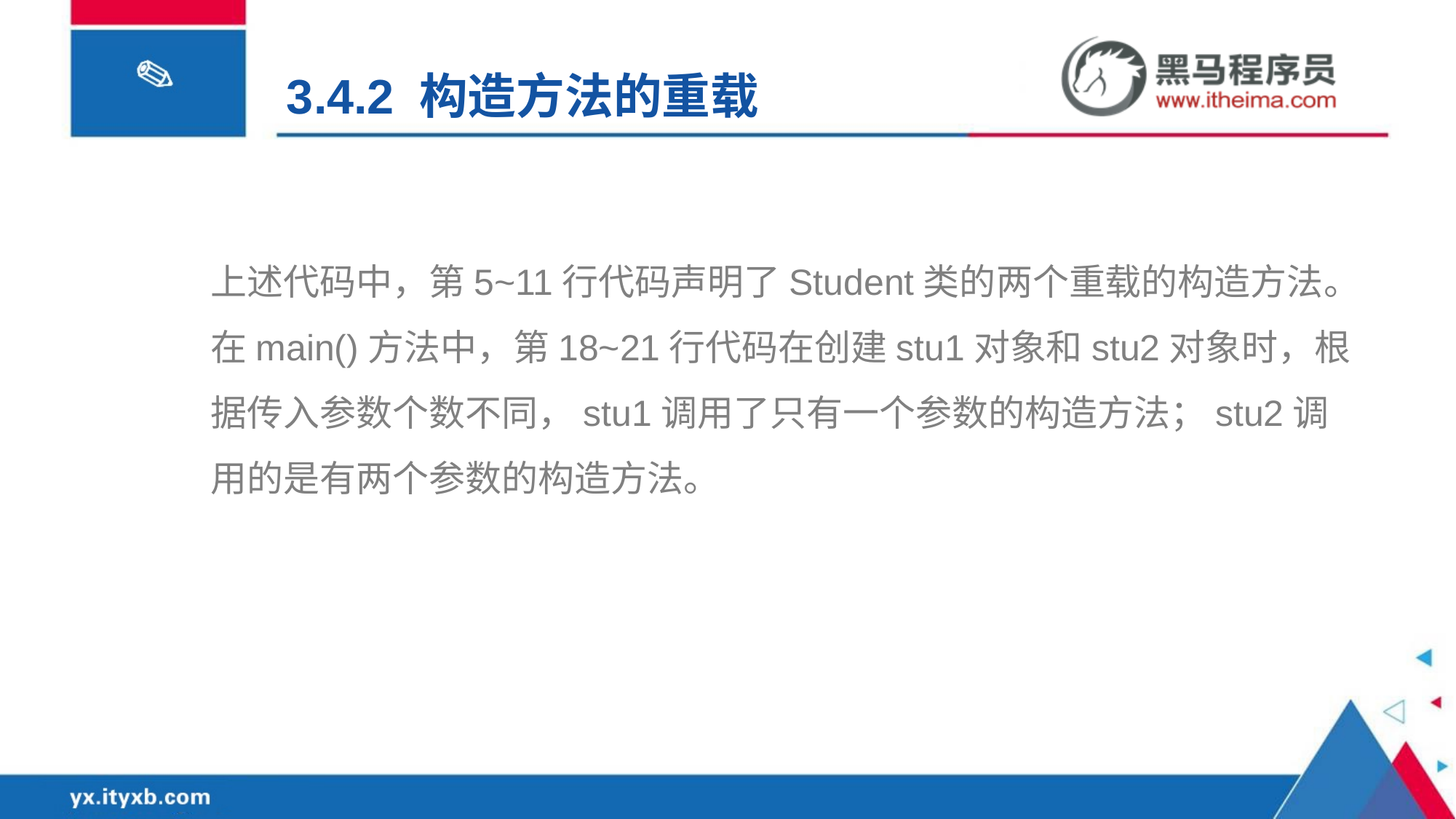

3.4.2 构造方法的重载
上述代码中，第5~11行代码声明了Student类的两个重载的构造方法。在main()方法中，第18~21行代码在创建stu1对象和stu2对象时，根据传入参数个数不同，stu1调用了只有一个参数的构造方法；stu2调用的是有两个参数的构造方法。